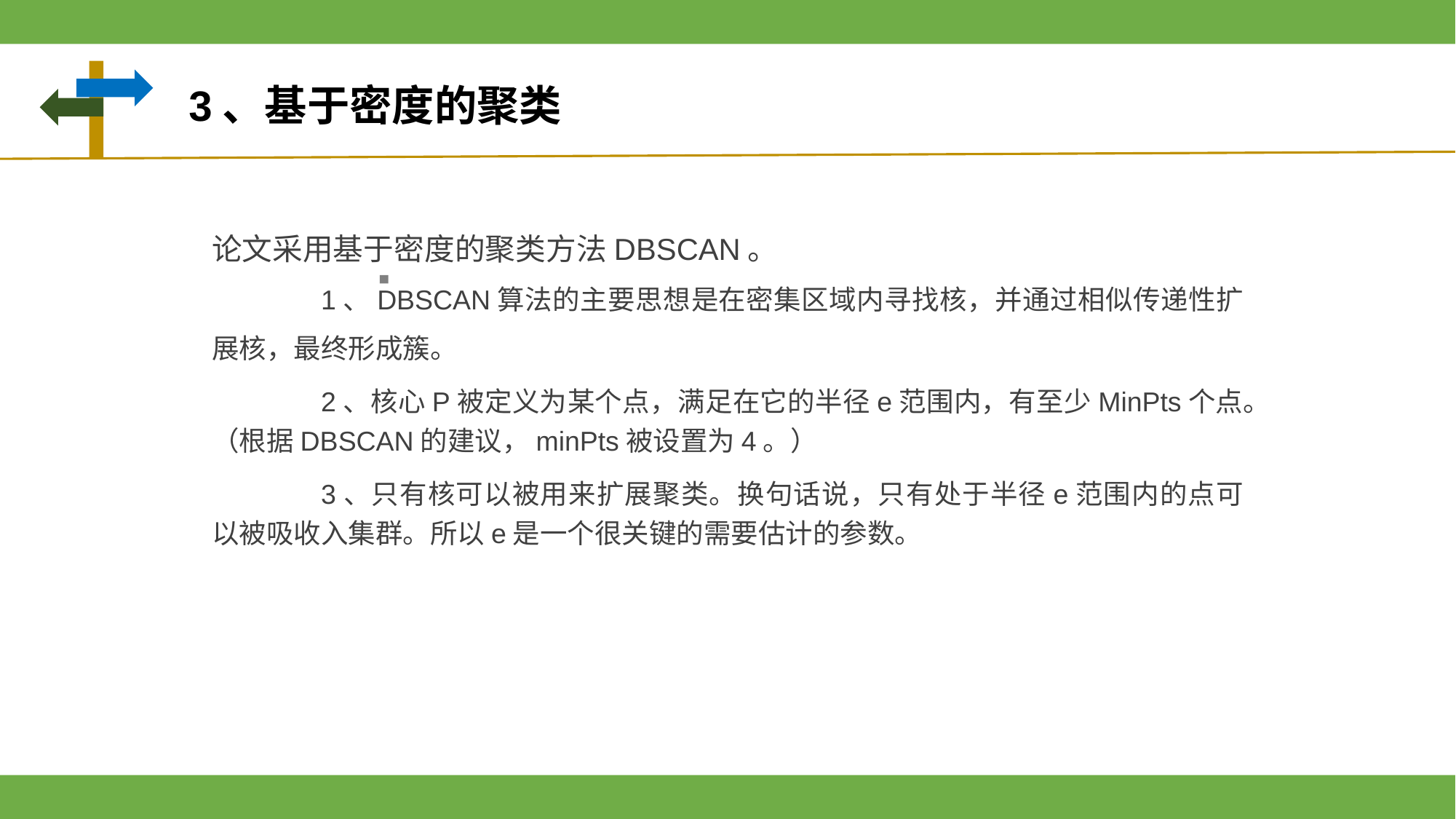

3、基于密度的聚类

论文采用基于密度的聚类方法DBSCAN。
	1、DBSCAN算法的主要思想是在密集区域内寻找核，并通过相似传递性扩展核，最终形成簇。
	2、核心P被定义为某个点，满足在它的半径e范围内，有至少MinPts个点。（根据DBSCAN的建议，minPts被设置为4。）
	3、只有核可以被用来扩展聚类。换句话说，只有处于半径e范围内的点可以被吸收入集群。所以e是一个很关键的需要估计的参数。